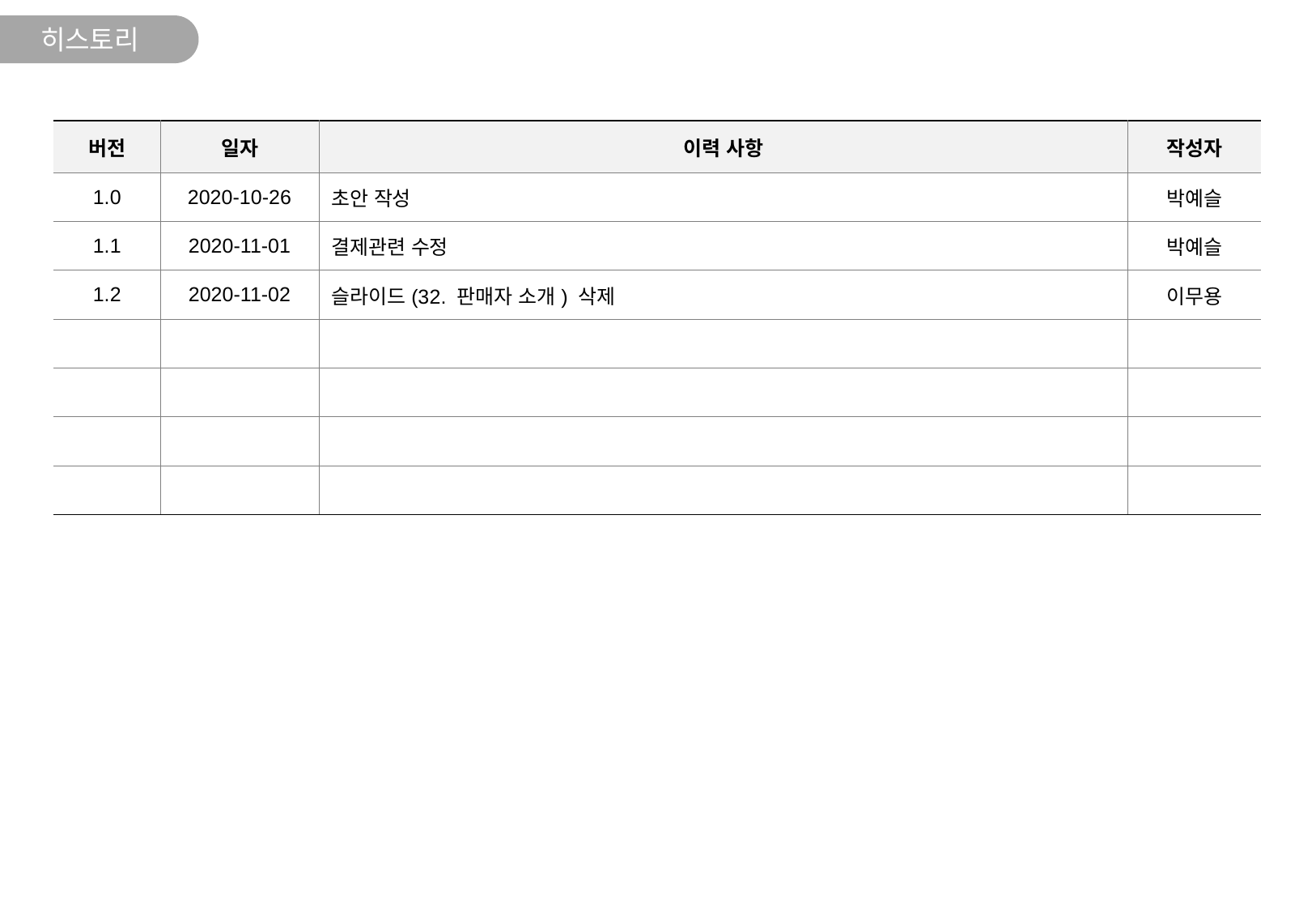

히스토리
| 버전 | 일자 | 이력 사항 | 작성자 |
| --- | --- | --- | --- |
| 1.0 | 2020-10-26 | 초안 작성 | 박예슬 |
| 1.1 | 2020-11-01 | 결제관련 수정 | 박예슬 |
| 1.2 | 2020-11-02 | 슬라이드(32. 판매자 소개) 삭제 | 이무용 |
|  |  |  |  |
|  |  |  |  |
|  |  |  |  |
|  |  |  |  |